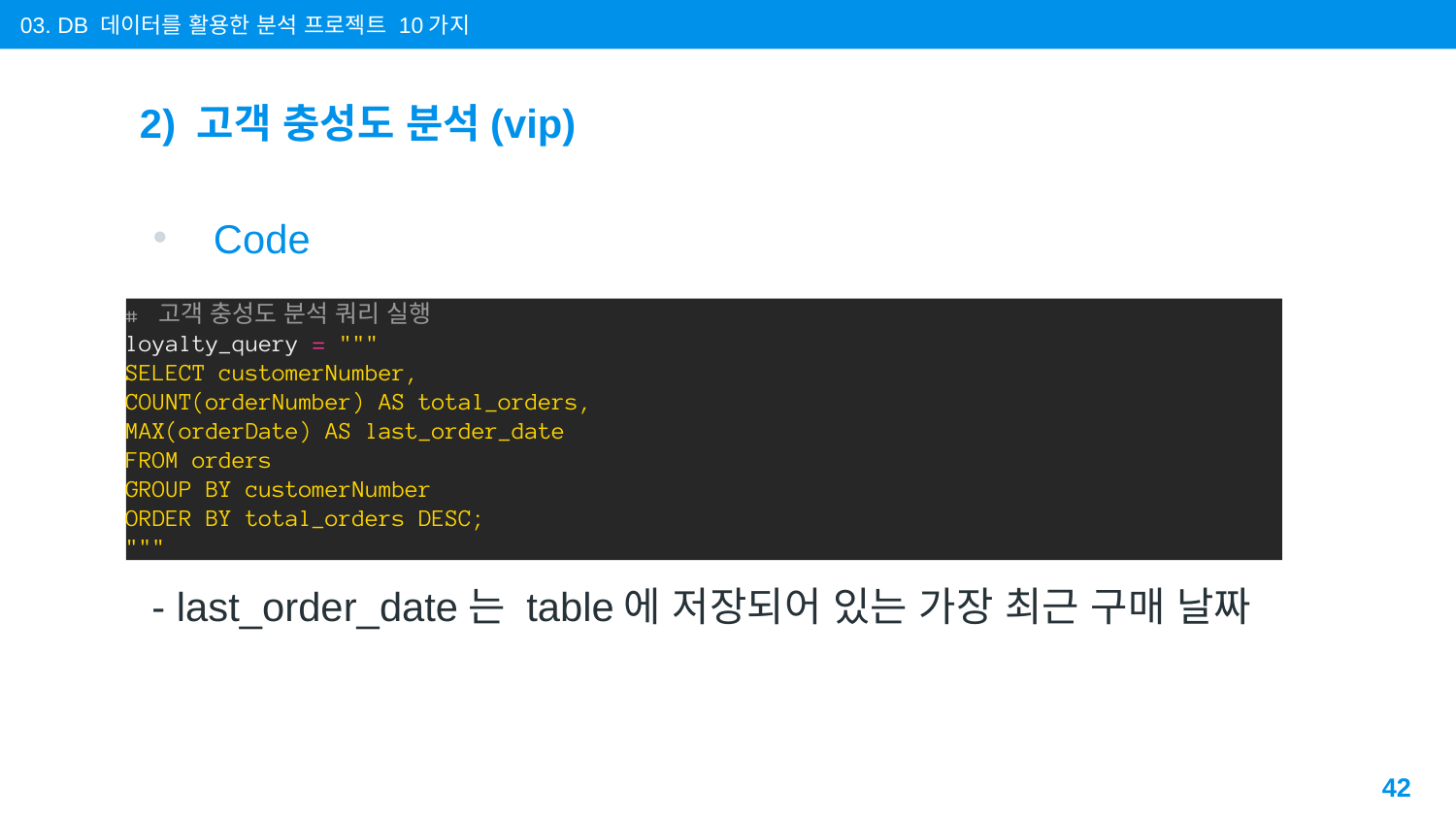

03. DB 데이터를 활용한 분석 프로젝트 10가지
# 2) 고객 충성도 분석(vip)
Code
# 고객 충성도 분석 쿼리 실행
loyalty_query = """
SELECT customerNumber,
COUNT(orderNumber) AS total_orders,
MAX(orderDate) AS last_order_date
FROM orders
GROUP BY customerNumber
ORDER BY total_orders DESC;
"""
- last_order_date는 table에 저장되어 있는 가장 최근 구매 날짜
42